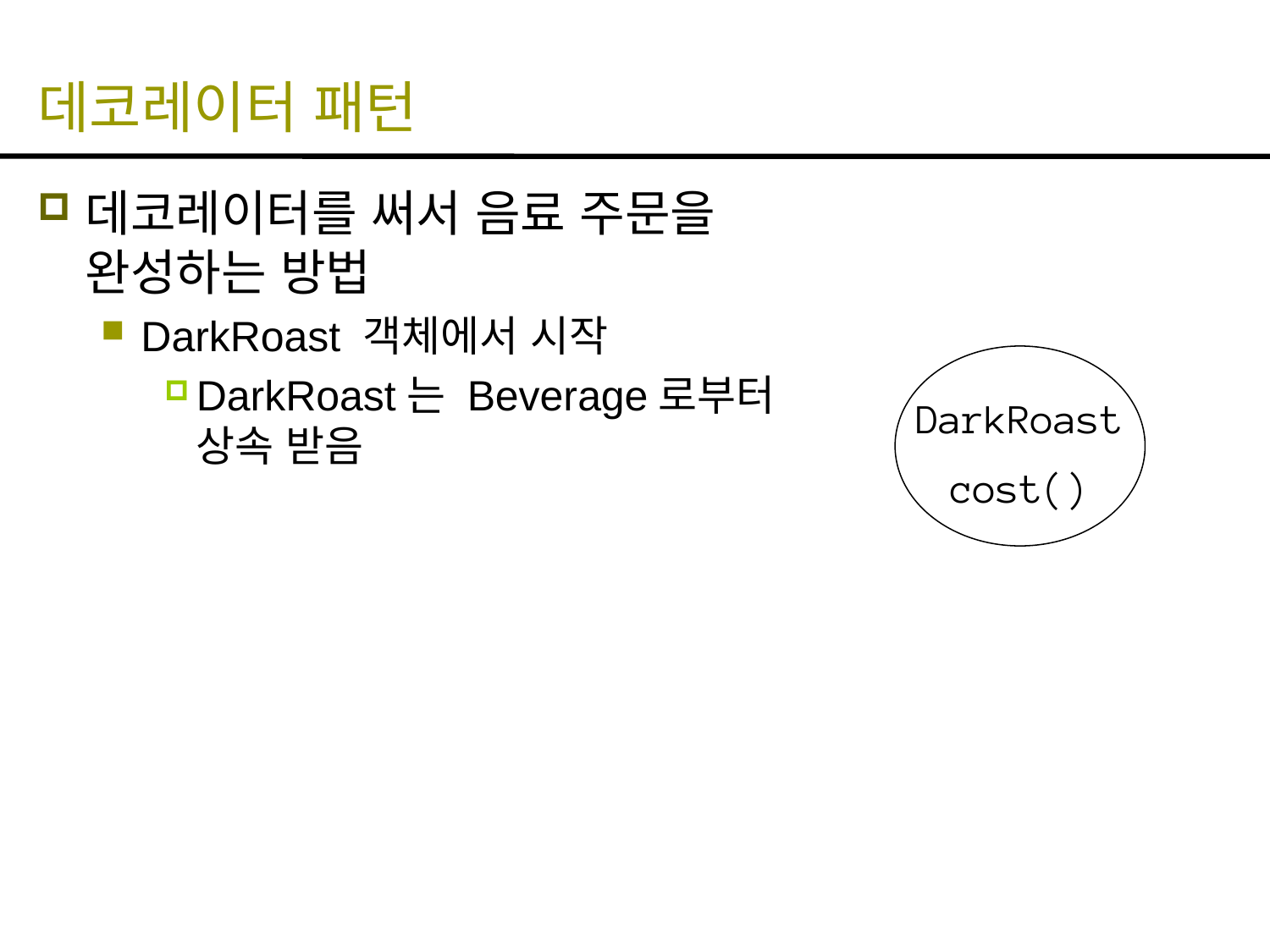

# 데코레이터 패턴
데코레이터를 써서 음료 주문을 완성하는 방법
DarkRoast 객체에서 시작
DarkRoast는 Beverage로부터 상속 받음

DarkRoast
cost()